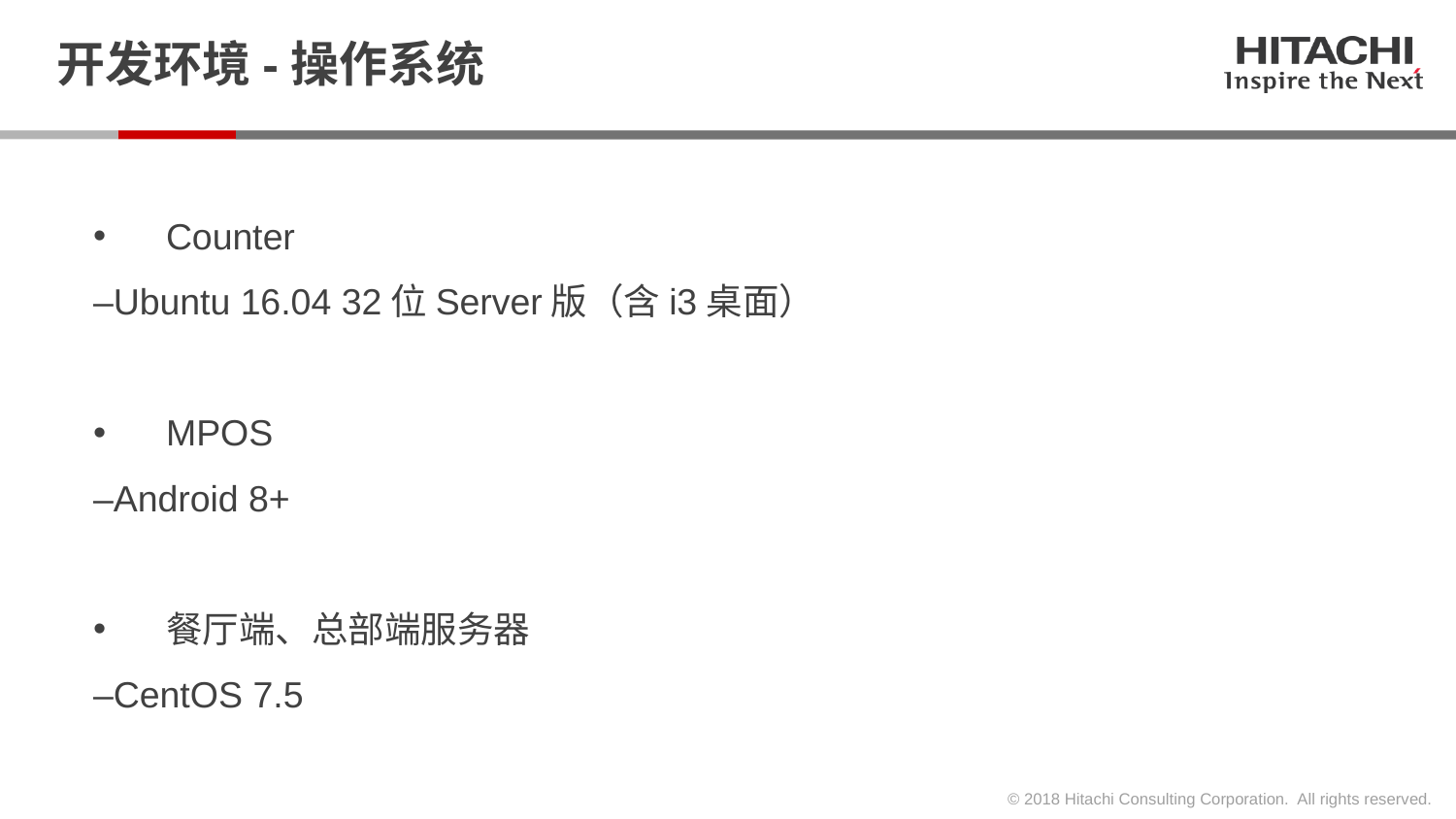

# 开发环境-操作系统
Counter
–Ubuntu 16.04 32位Server版（含i3桌面）

MPOS
–Android 8+

餐厅端、总部端服务器
–CentOS 7.5